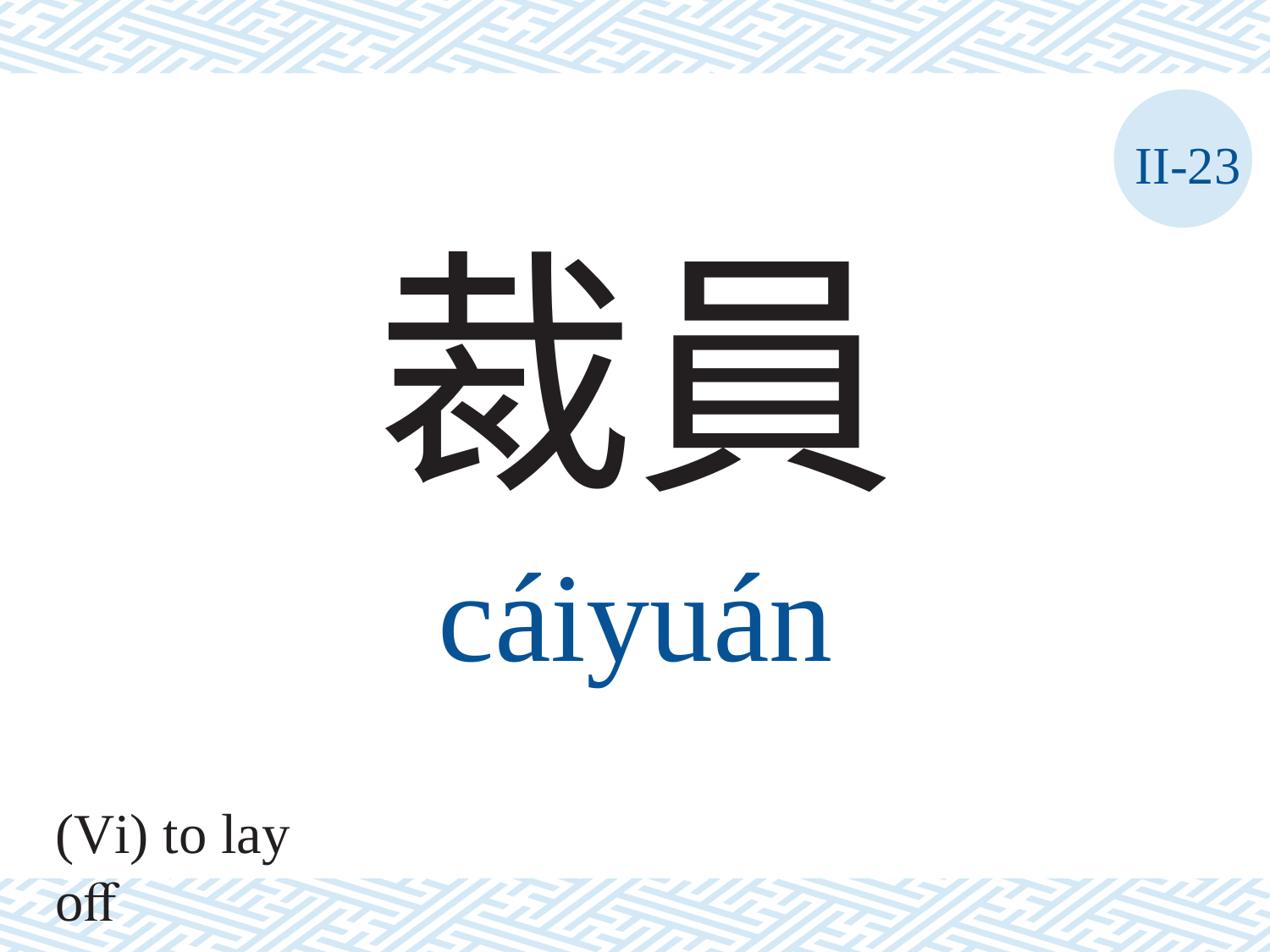

II-23
裁員
cáiyuán
(Vi) to lay oﬀ